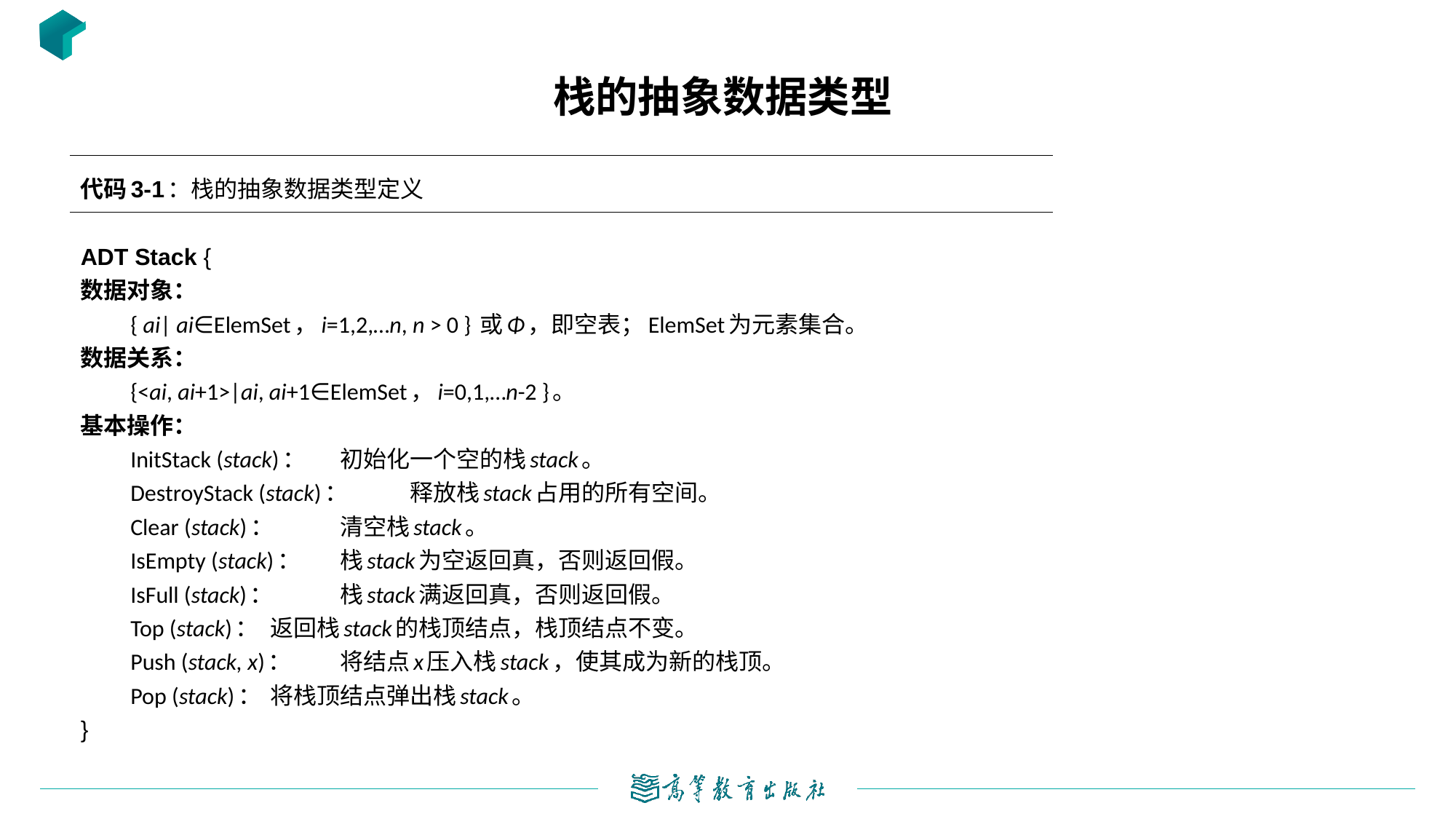

# 栈的抽象数据类型

代码3-1：栈的抽象数据类型定义

ADT Stack {
数据对象：
{ ai| ai∈ElemSet，i=1,2,…n, n > 0 } 或Φ，即空表；ElemSet为元素集合。
数据关系：
{<ai, ai+1>|ai, ai+1∈ElemSet，i=0,1,…n-2 }。
基本操作：
InitStack (stack)：	初始化一个空的栈stack。
DestroyStack (stack)：	释放栈stack占用的所有空间。
Clear (stack)：		清空栈stack。
IsEmpty (stack)：	栈stack为空返回真，否则返回假。
IsFull (stack)：		栈stack满返回真，否则返回假。
Top (stack)：		返回栈stack的栈顶结点，栈顶结点不变。
Push (stack, x)：	将结点x压入栈stack，使其成为新的栈顶。
Pop (stack)：		将栈顶结点弹出栈stack。
}